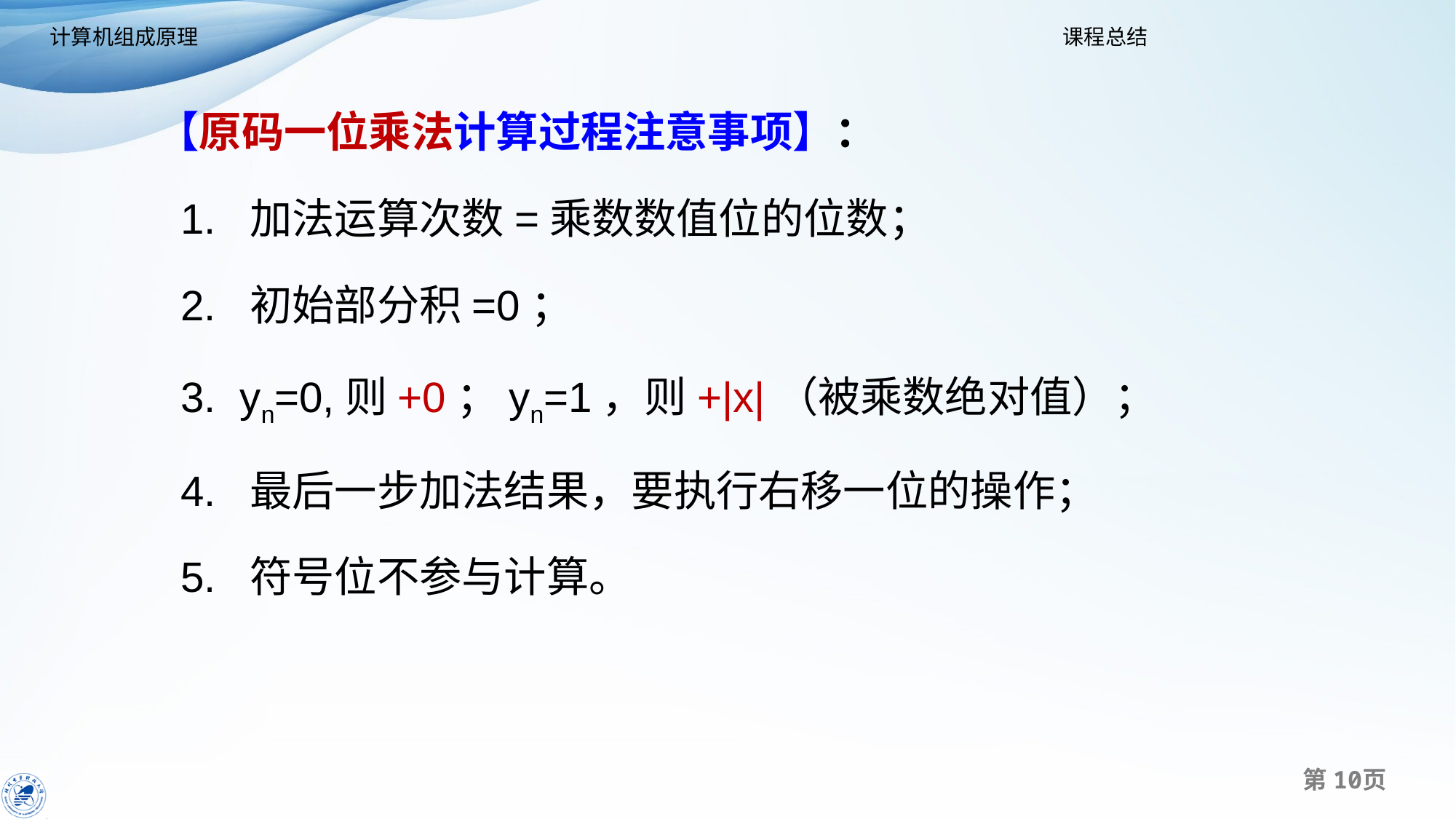

【原码一位乘法计算过程注意事项】：
  1.  加法运算次数=乘数数值位的位数；
  2.  初始部分积=0；
  3.  yn=0,则+0；yn=1，则+|x|（被乘数绝对值）；
  4.  最后一步加法结果，要执行右移一位的操作；
  5.  符号位不参与计算。